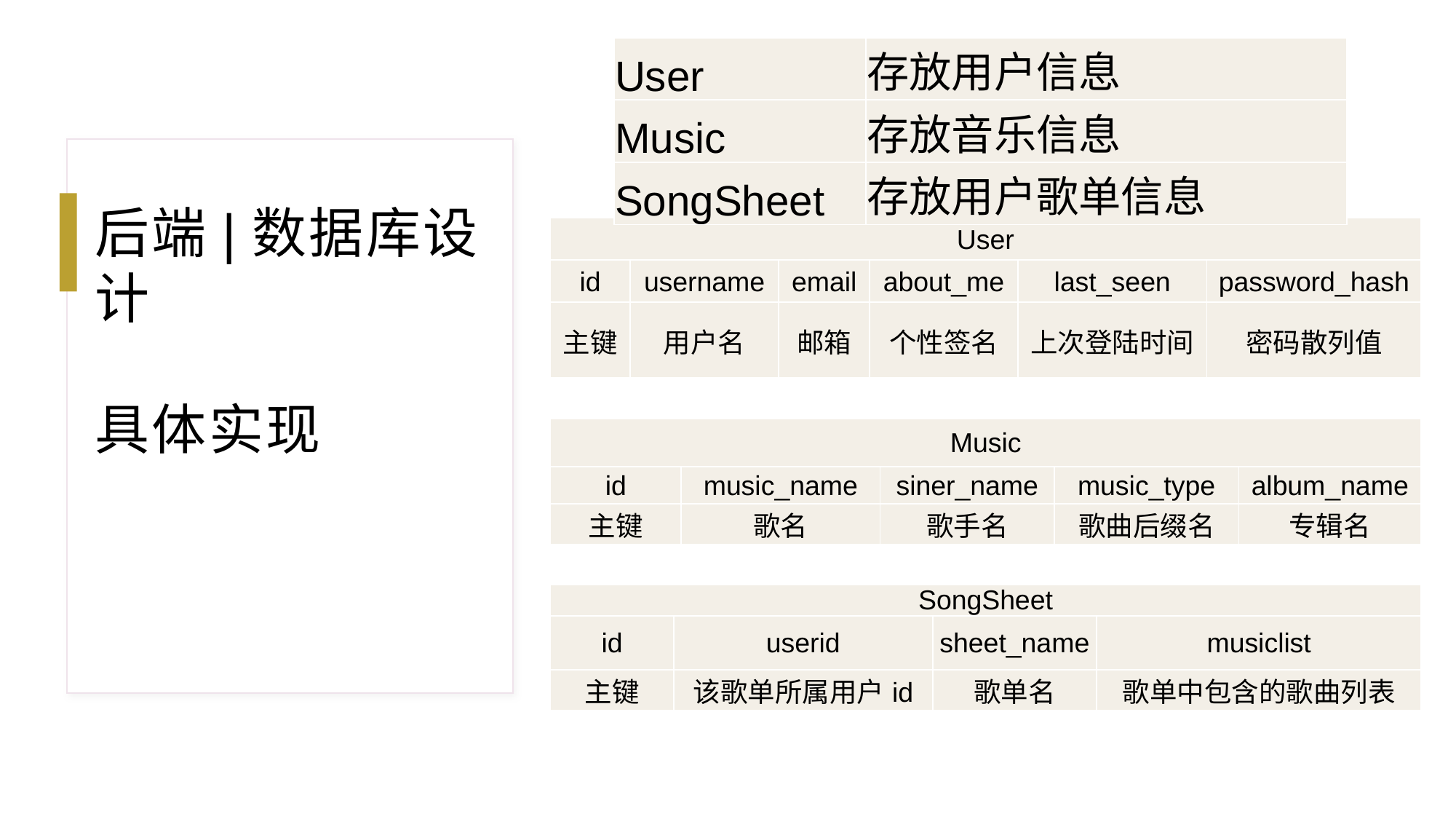

| User | 存放用户信息 |
| --- | --- |
| Music | 存放音乐信息 |
| SongSheet | 存放用户歌单信息 |

后端|数据库设计

具体实现

| User |  |  |  |  |  |
| --- | --- | --- | --- | --- | --- |
| id | username | email | about\_me | last\_seen | password\_hash |
| 主键 | 用户名 | 邮箱 | 个性签名 | 上次登陆时间 | 密码散列值 |
| Music |  |  |  |  |
| --- | --- | --- | --- | --- |
| id | music\_name | siner\_name | music\_type | album\_name |
| 主键 | 歌名 | 歌手名 | 歌曲后缀名 | 专辑名 |
| SongSheet |  |  |  |
| --- | --- | --- | --- |
| id | userid | sheet\_name | musiclist |
| 主键 | 该歌单所属用户id | 歌单名 | 歌单中包含的歌曲列表 |